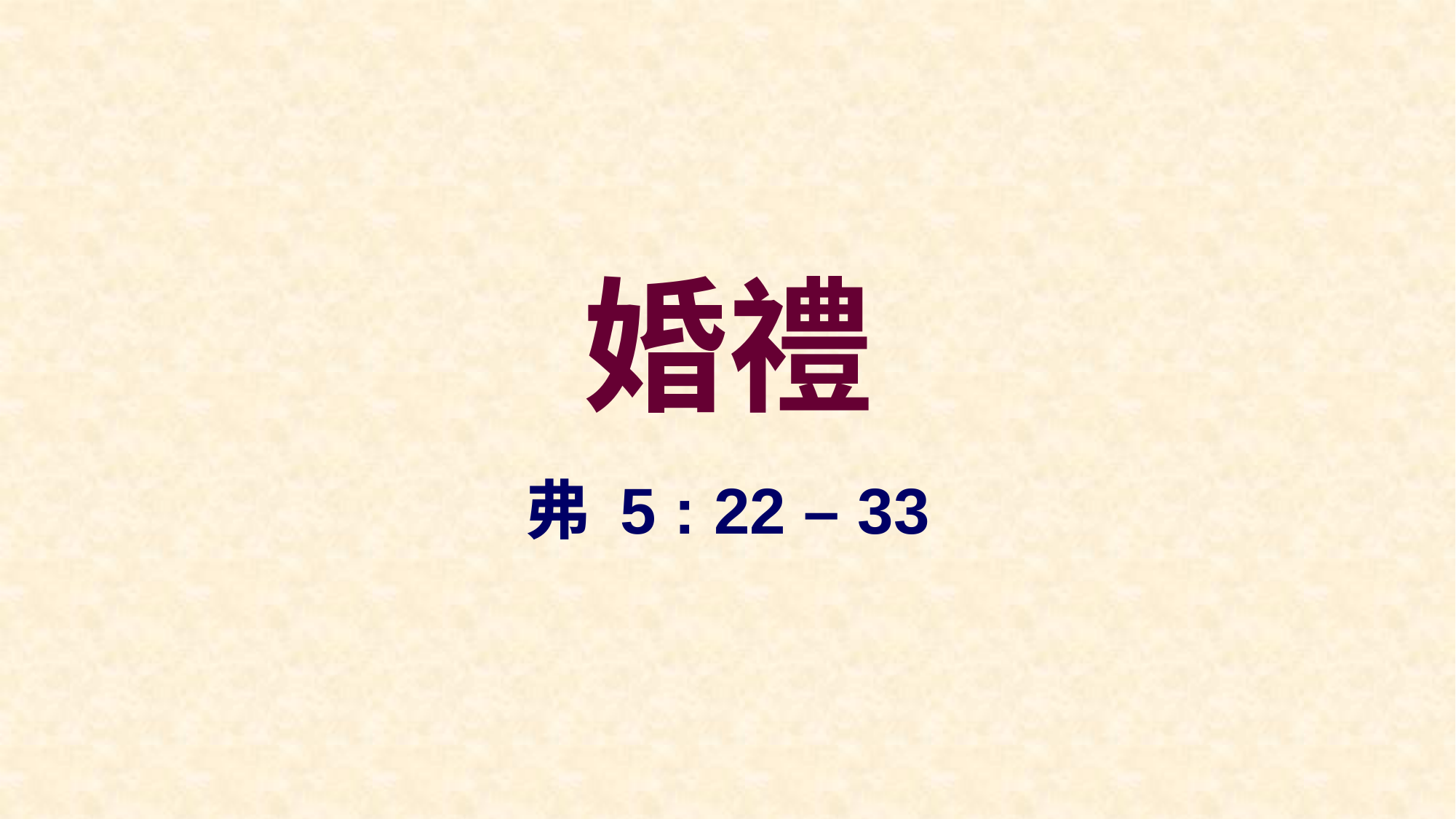

# 婚禮
弗 5 : 22 – 33